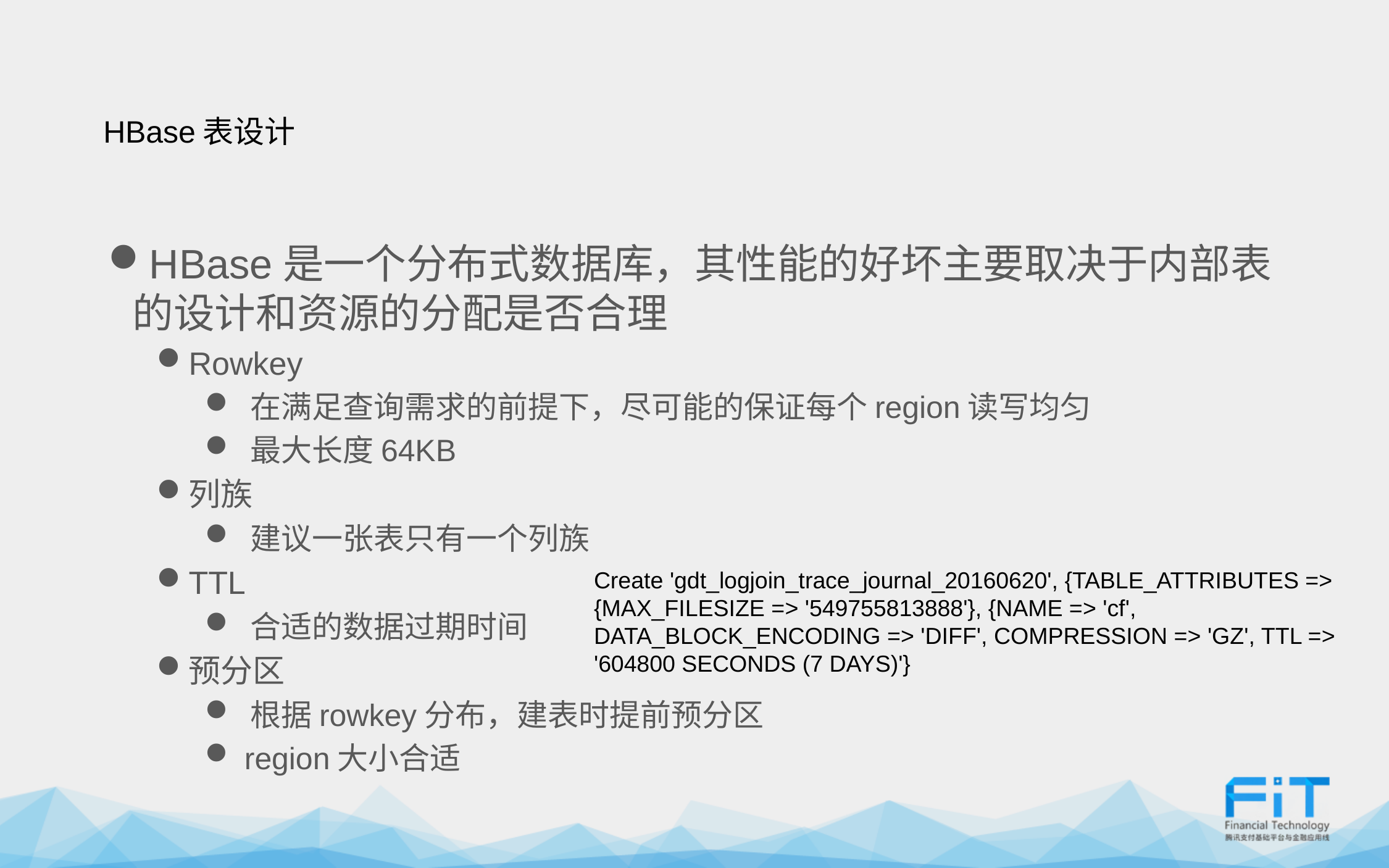

HBase表设计
HBase是一个分布式数据库，其性能的好坏主要取决于内部表的设计和资源的分配是否合理
Rowkey
 在满足查询需求的前提下，尽可能的保证每个region读写均匀
 最大长度64KB
列族
 建议一张表只有一个列族
TTL
 合适的数据过期时间
预分区
 根据rowkey分布，建表时提前预分区
 region大小合适
Create 'gdt_logjoin_trace_journal_20160620', {TABLE_ATTRIBUTES => {MAX_FILESIZE => '549755813888'}, {NAME => 'cf', DATA_BLOCK_ENCODING => 'DIFF', COMPRESSION => 'GZ', TTL => '604800 SECONDS (7 DAYS)'}